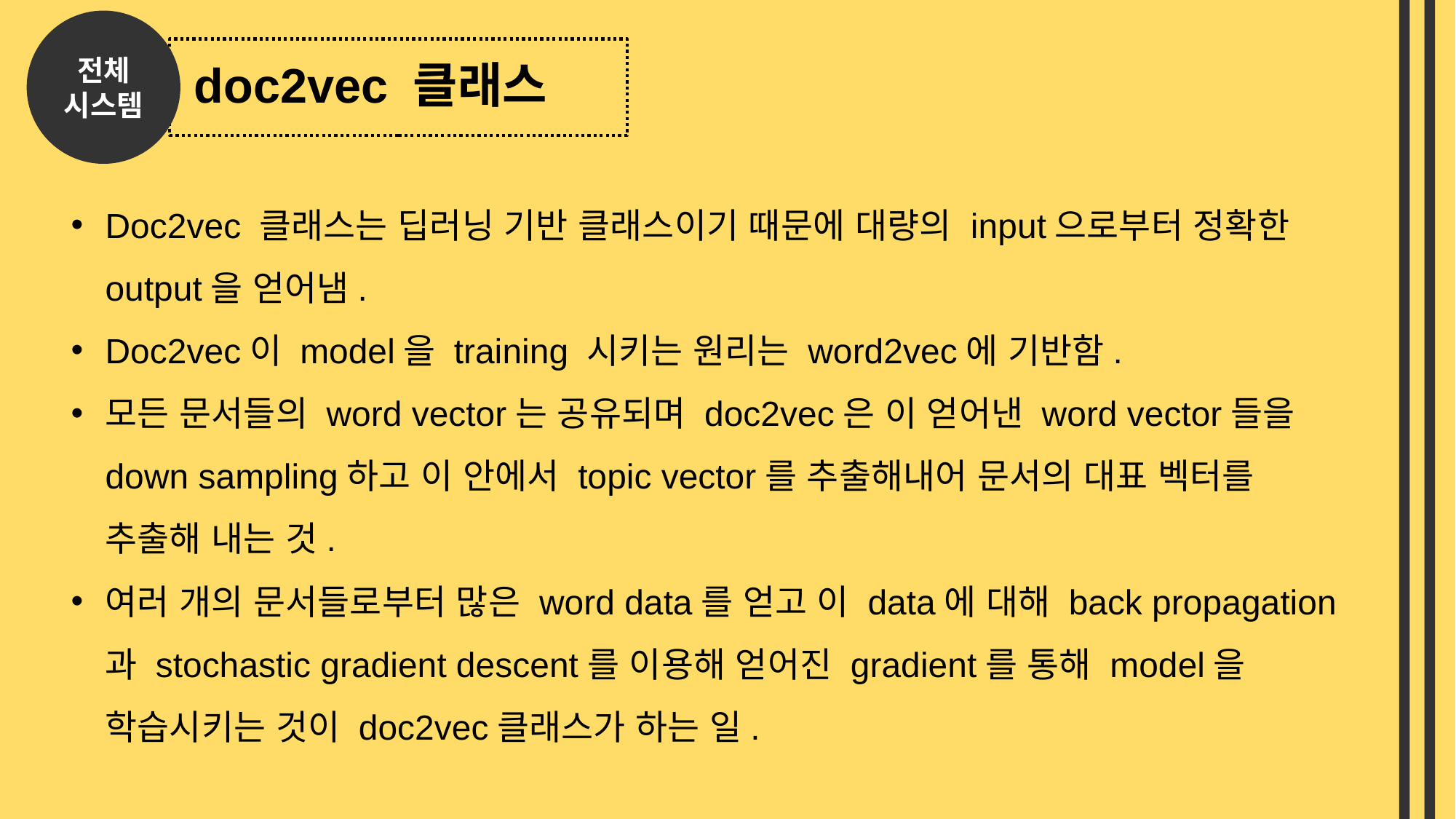

전체
시스템
 doc2vec 클래스
Doc2vec 클래스는 딥러닝 기반 클래스이기 때문에 대량의 input으로부터 정확한 output을 얻어냄.
Doc2vec이 model을 training 시키는 원리는 word2vec에 기반함.
모든 문서들의 word vector는 공유되며 doc2vec은 이 얻어낸 word vector들을 down sampling하고 이 안에서 topic vector를 추출해내어 문서의 대표 벡터를 추출해 내는 것.
여러 개의 문서들로부터 많은 word data를 얻고 이 data에 대해 back propagation과 stochastic gradient descent를 이용해 얻어진 gradient를 통해 model을 학습시키는 것이 doc2vec클래스가 하는 일.